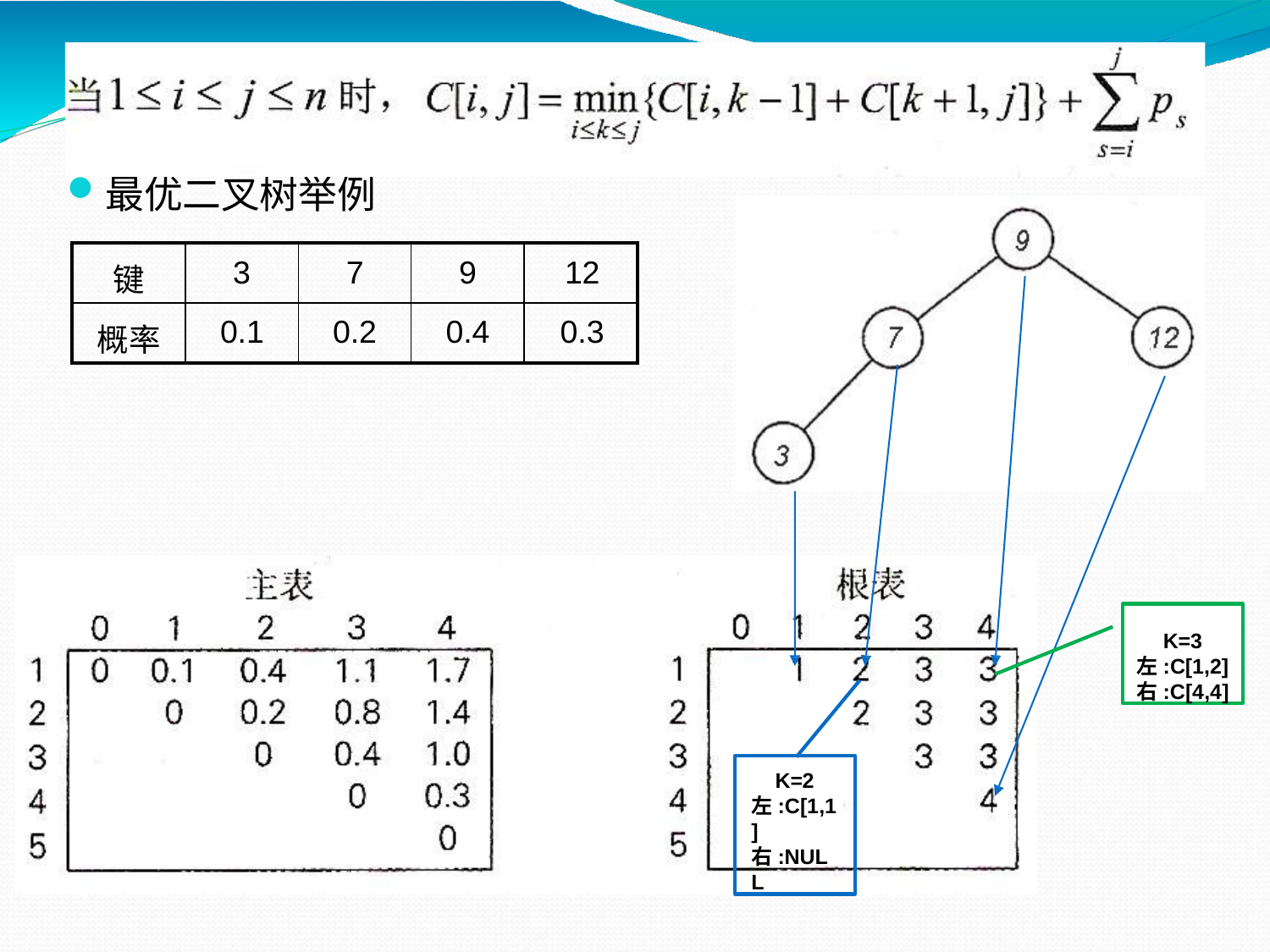

最优二叉树举例

| 键 | 3 | 7 | 9 | 12 |
| --- | --- | --- | --- | --- |
| 概率 | 0.1 | 0.2 | 0.4 | 0.3 |

K=3
左:C[1,2]
右:C[4,4]

K=2  左:C[1,1] 右:NULL